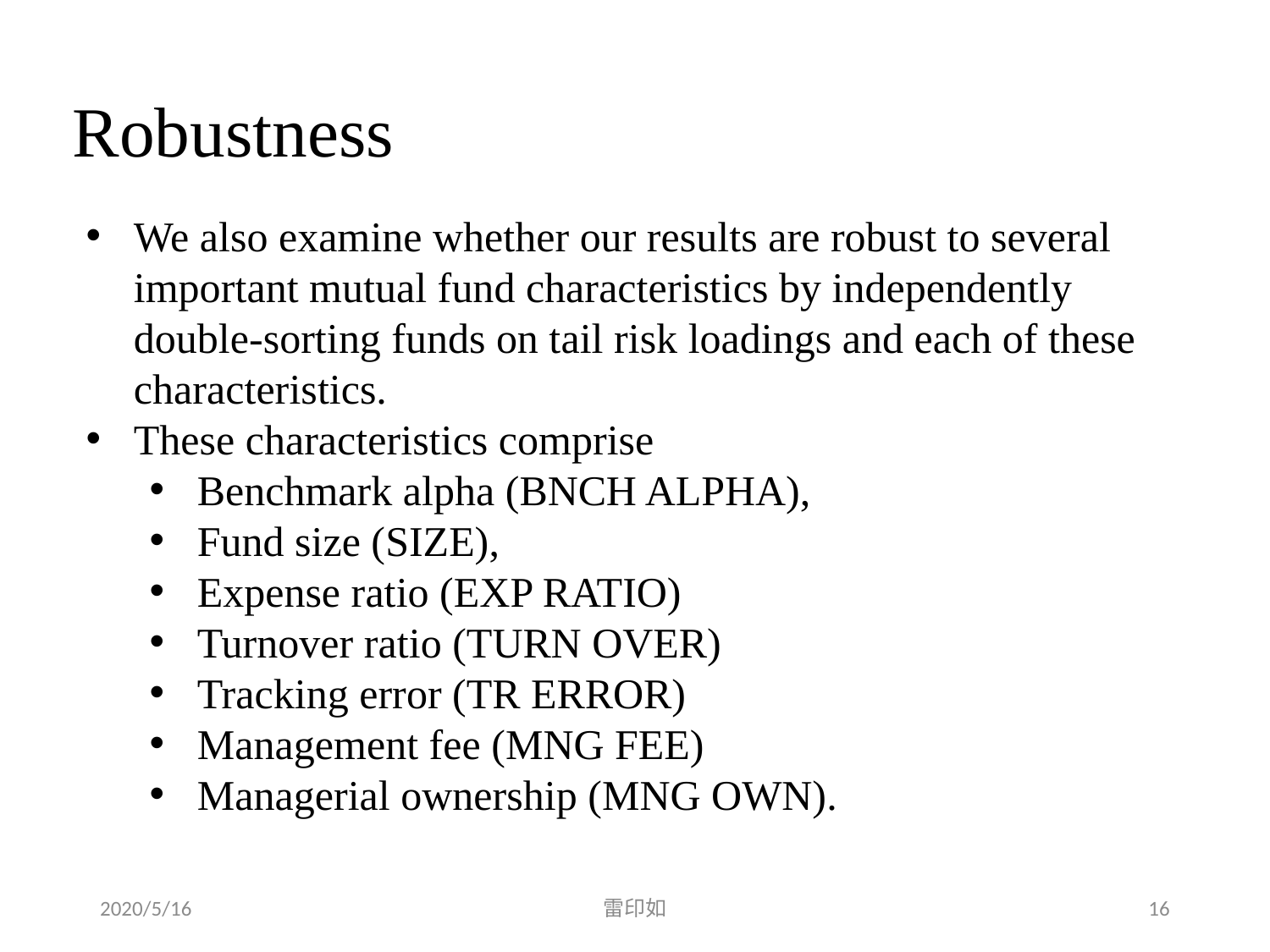

# Robustness
We also examine whether our results are robust to several important mutual fund characteristics by independently double-sorting funds on tail risk loadings and each of these characteristics.
These characteristics comprise
Benchmark alpha (BNCH ALPHA),
Fund size (SIZE),
Expense ratio (EXP RATIO)
Turnover ratio (TURN OVER)
Tracking error (TR ERROR)
Management fee (MNG FEE)
Managerial ownership (MNG OWN).

2020/5/16
雷印如
16